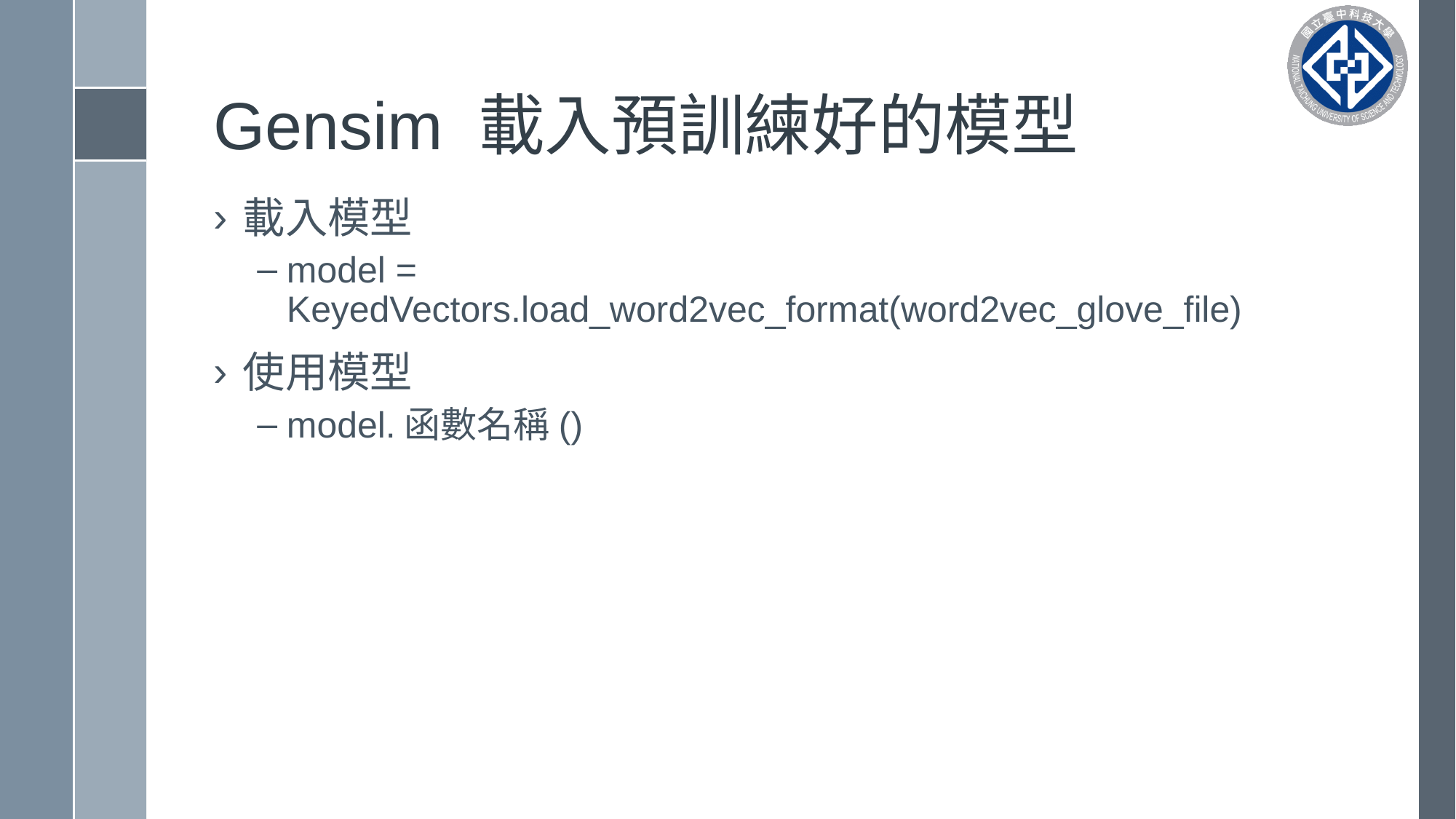

# Gensim 載入預訓練好的模型
載入模型
model = KeyedVectors.load_word2vec_format(word2vec_glove_file)
使用模型
model.函數名稱()